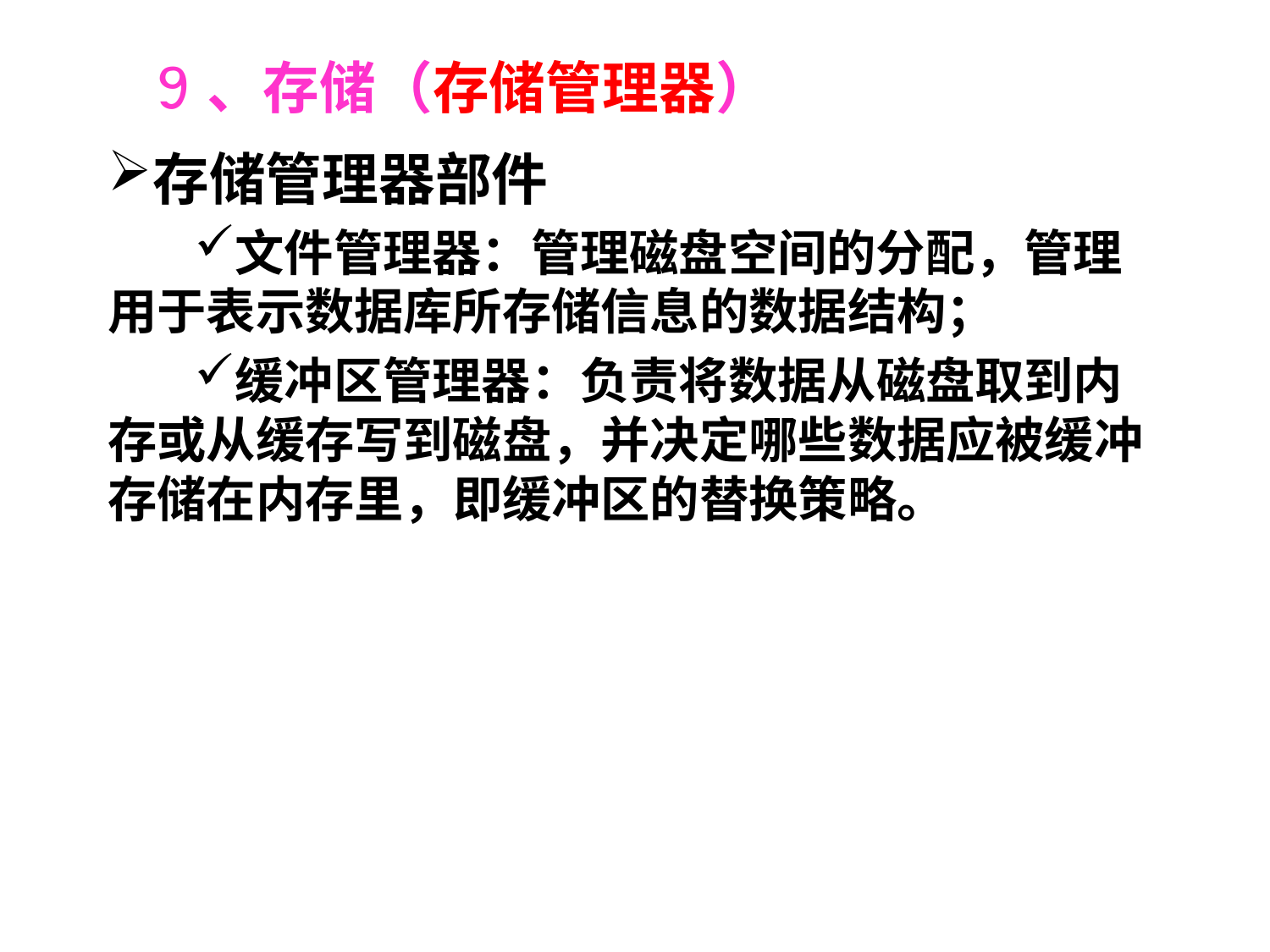

9、存储（存储管理器）
存储管理器部件
文件管理器：管理磁盘空间的分配，管理用于表示数据库所存储信息的数据结构；
缓冲区管理器：负责将数据从磁盘取到内存或从缓存写到磁盘，并决定哪些数据应被缓冲存储在内存里，即缓冲区的替换策略。